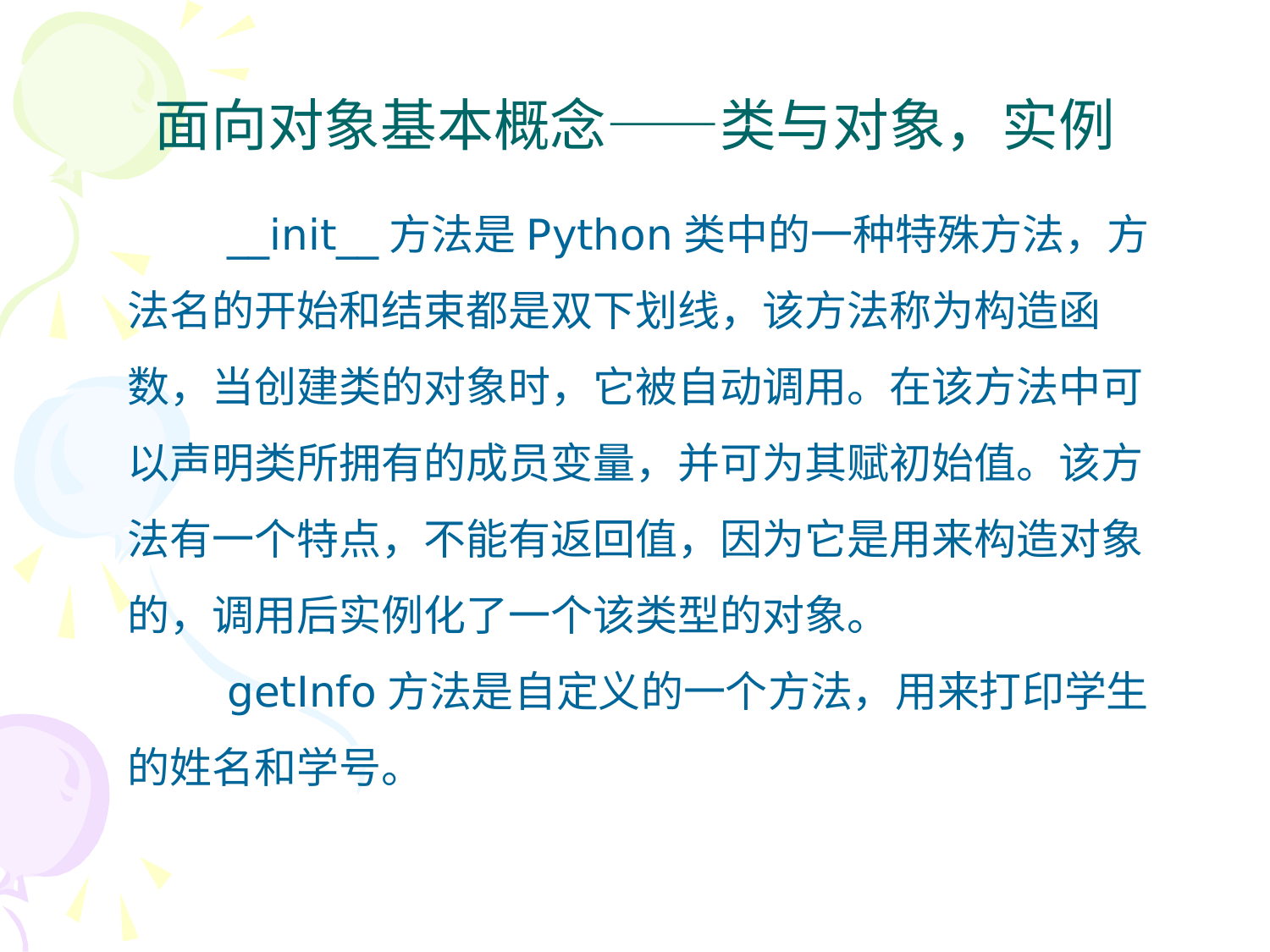

# 面向对象基本概念——类与对象，实例
__init__方法是Python类中的一种特殊方法，方法名的开始和结束都是双下划线，该方法称为构造函数，当创建类的对象时，它被自动调用。在该方法中可以声明类所拥有的成员变量，并可为其赋初始值。该方法有一个特点，不能有返回值，因为它是用来构造对象的，调用后实例化了一个该类型的对象。
getInfo方法是自定义的一个方法，用来打印学生的姓名和学号。